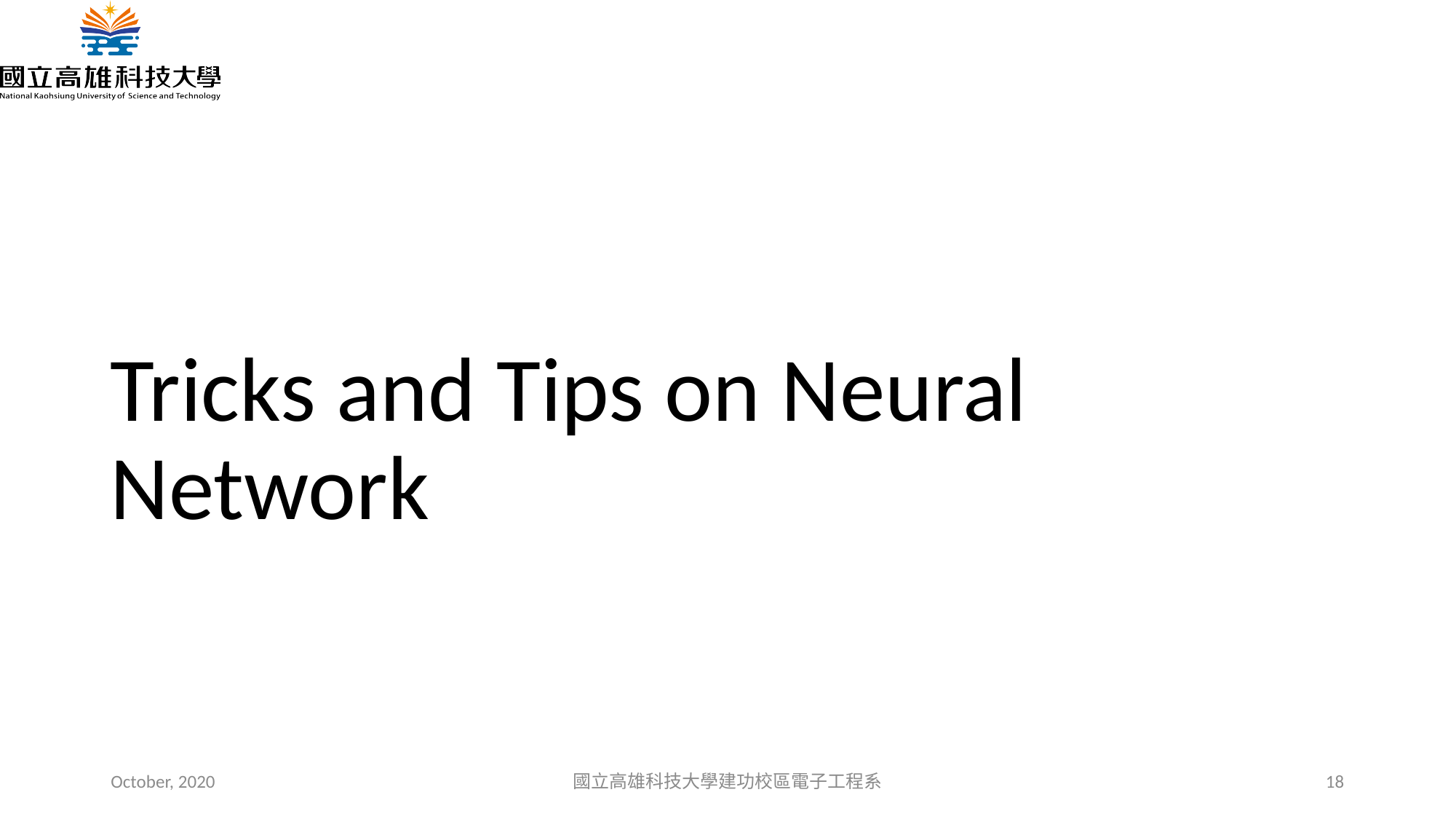

# Tricks and Tips on Neural Network

October, 2020
國立高雄科技大學建功校區電子工程系
18